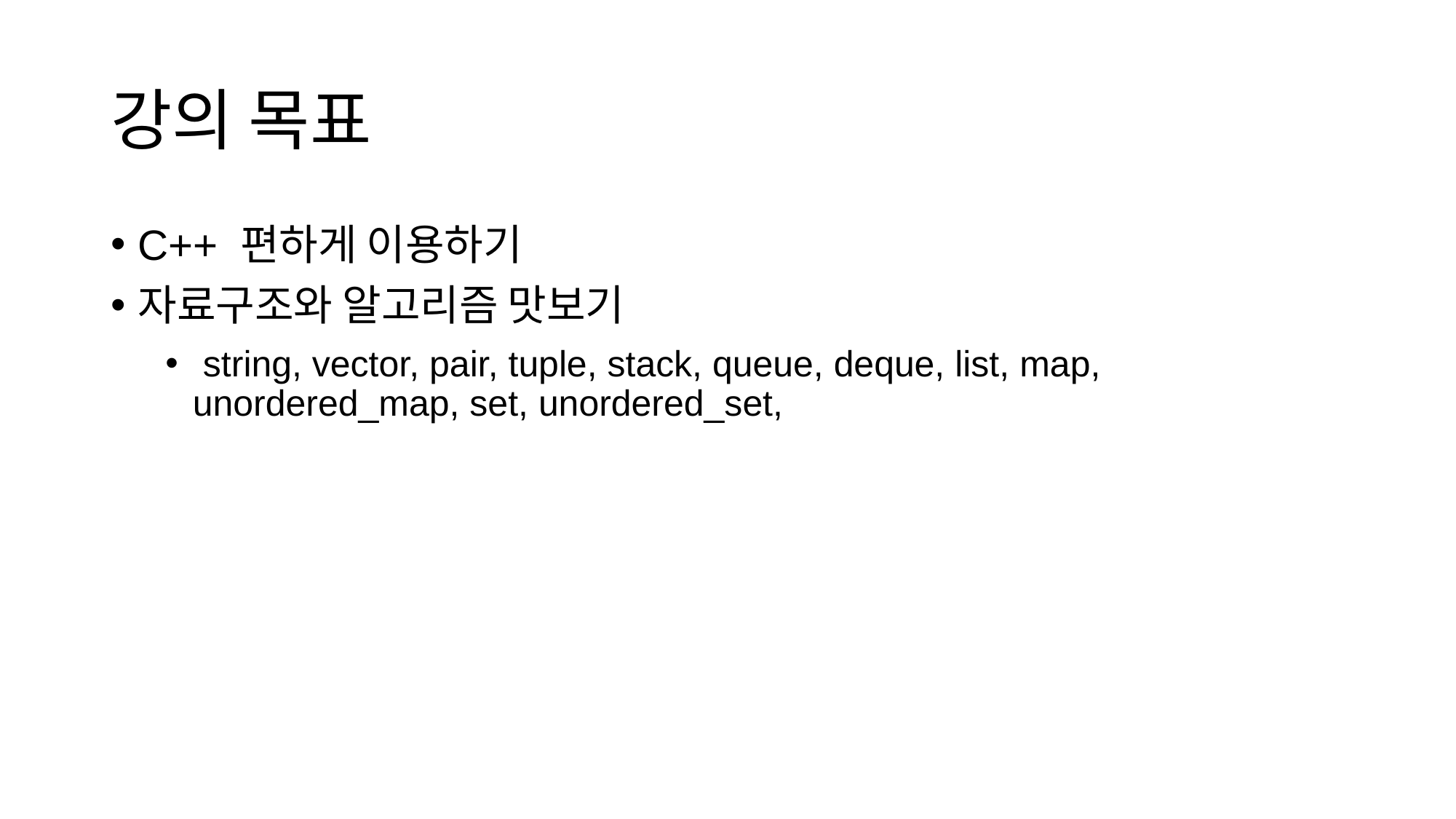

# 강의 목표
C++ 편하게 이용하기
자료구조와 알고리즘 맛보기
 string, vector, pair, tuple, stack, queue, deque, list, map, unordered_map, set, unordered_set,